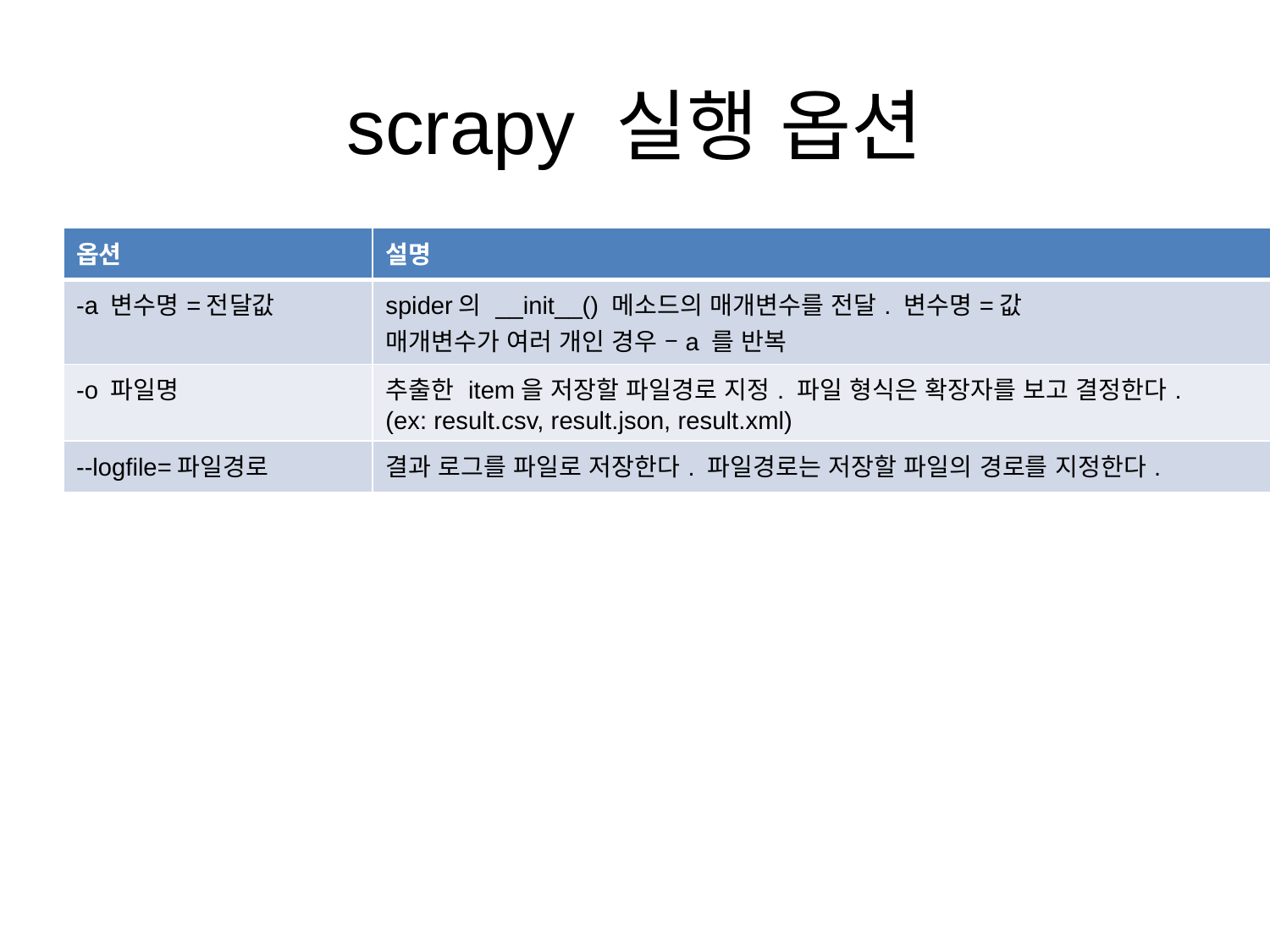

# scrapy 실행 옵션
| 옵션 | 설명 |
| --- | --- |
| -a 변수명=전달값 | spider의 \_\_init\_\_() 메소드의 매개변수를 전달. 변수명=값 매개변수가 여러 개인 경우 –a 를 반복 |
| -o 파일명 | 추출한 item을 저장할 파일경로 지정. 파일 형식은 확장자를 보고 결정한다. (ex: result.csv, result.json, result.xml) |
| --logfile=파일경로 | 결과 로그를 파일로 저장한다. 파일경로는 저장할 파일의 경로를 지정한다. |